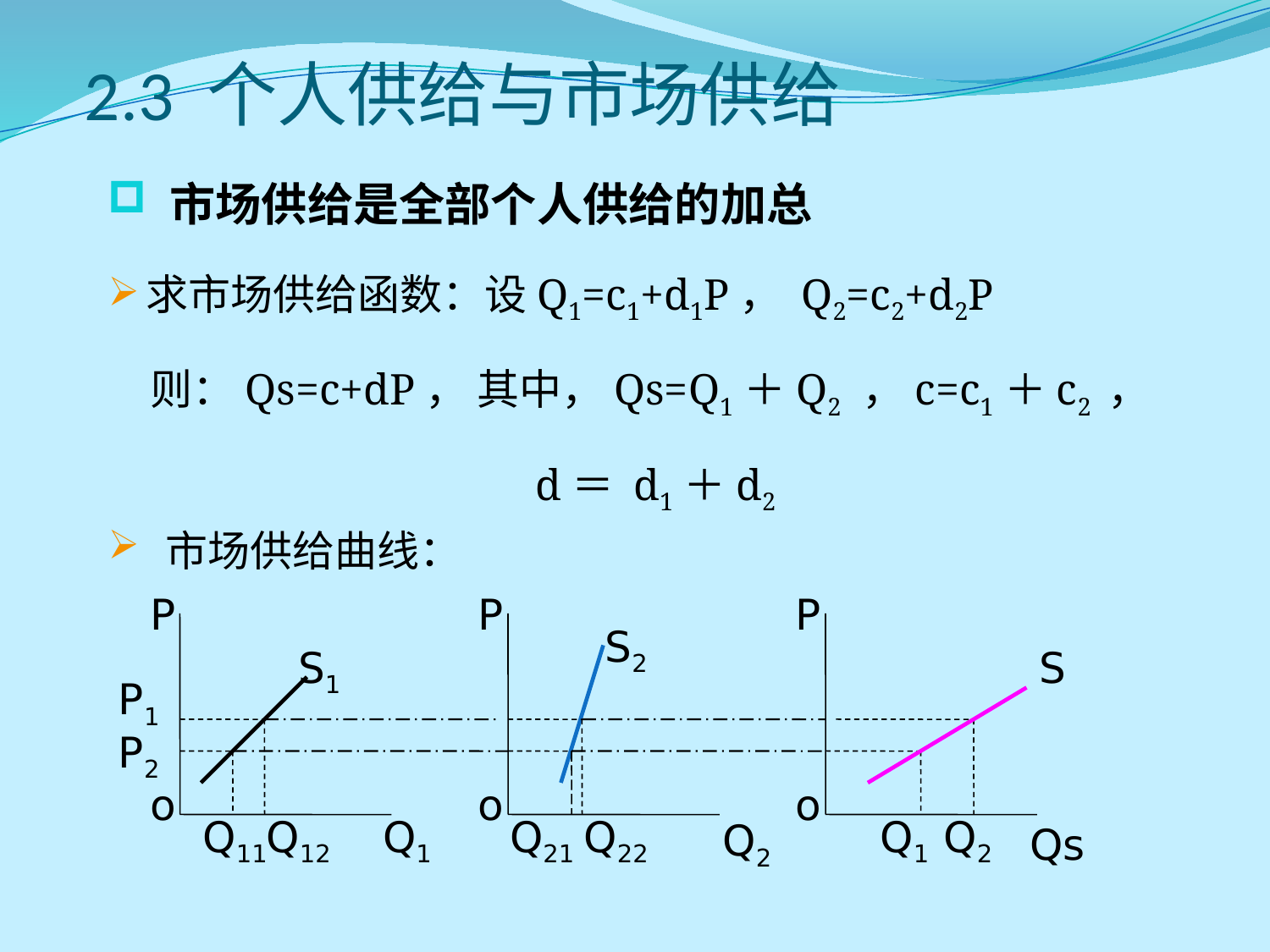

# 2.3 个人供给与市场供给
 市场供给是全部个人供给的加总
求市场供给函数：设Q1=c1+d1P， Q2=c2+d2P
　则：Qs=c+dP， 其中，Qs=Q1＋Q2 ，c=c1＋c2 ，
　　　　　　　　　　　　　　　　　d＝ d1＋d2
 市场供给曲线：
P
P
P

S2

S1
S

P1

P2

o
o
o
Q11
Q12
Q1
Q21
Q22
Q1
Q2
Q2
Qs

19